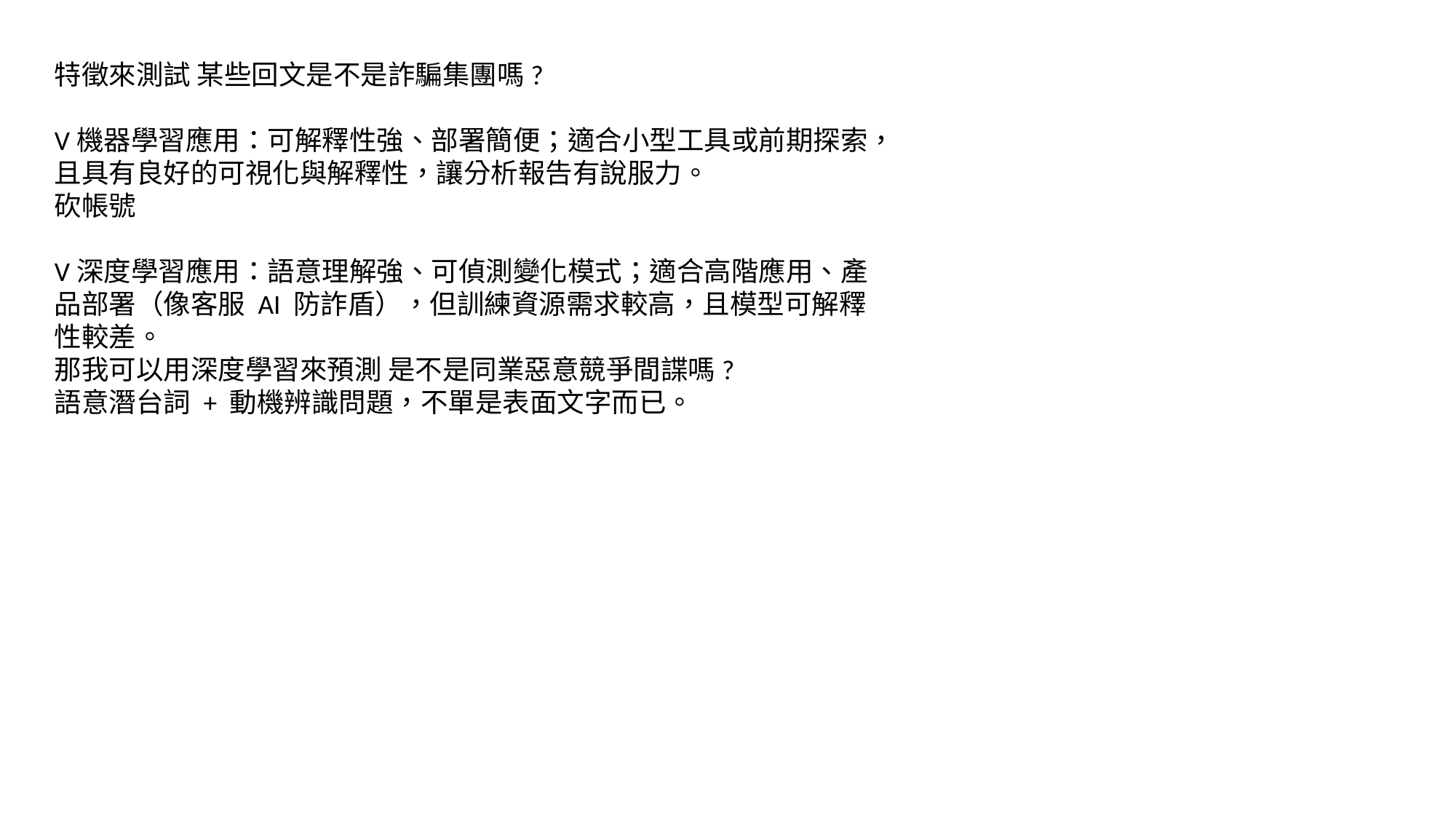

特徵來測試 某些回文是不是詐騙集團嗎?

V機器學習應用：可解釋性強、部署簡便；適合小型工具或前期探索，且具有良好的可視化與解釋性，讓分析報告有說服力。
砍帳號

V深度學習應用：語意理解強、可偵測變化模式；適合高階應用、產品部署（像客服 AI 防詐盾），但訓練資源需求較高，且模型可解釋性較差。
那我可以用深度學習來預測 是不是同業惡意競爭間諜嗎?
語意潛台詞 + 動機辨識問題，不單是表面文字而已。